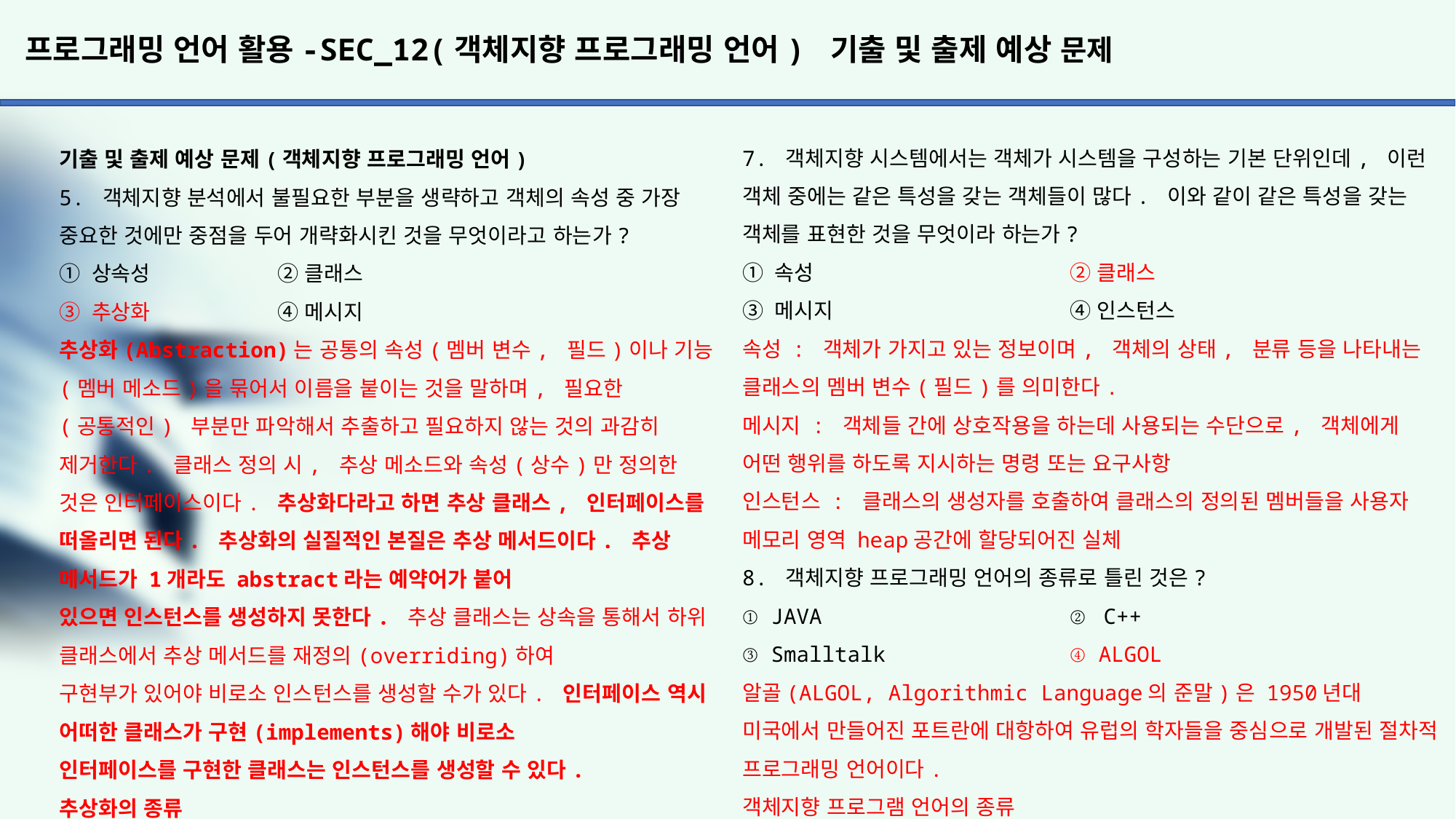

# 프로그래밍 언어 활용-SEC_12(객체지향 프로그래밍 언어) 기출 및 출제 예상 문제
7. 객체지향 시스템에서는 객체가 시스템을 구성하는 기본 단위인데, 이런 객체 중에는 같은 특성을 갖는 객체들이 많다. 이와 같이 같은 특성을 갖는 객체를 표현한 것을 무엇이라 하는가?
① 속성			② 클래스
③ 메시지			④ 인스턴스
속성 : 객체가 가지고 있는 정보이며, 객체의 상태, 분류 등을 나타내는 클래스의 멤버 변수(필드)를 의미한다.
메시지 : 객체들 간에 상호작용을 하는데 사용되는 수단으로, 객체에게
어떤 행위를 하도록 지시하는 명령 또는 요구사항
인스턴스 : 클래스의 생성자를 호출하여 클래스의 정의된 멤버들을 사용자 메모리 영역 heap공간에 할당되어진 실체
8. 객체지향 프로그래밍 언어의 종류로 틀린 것은?
① JAVA			② C++
③ Smalltalk		④ ALGOL
알골(ALGOL, Algorithmic Language의 준말)은 1950년대 미국에서 만들어진 포트란에 대항하여 유럽의 학자들을 중심으로 개발된 절차적
프로그래밍 언어이다.
객체지향 프로그램 언어의 종류
JAVA
- 분산 네트워크 환경에 적용이 가능하며, 멀티스레드 기능을 제공하므로 여러 작업을 동시성과 병렬성을 통하여 처리할 수 있다.
- 운영체제 및 하드웨어에 독립적이며, 이식성이 강하다.
- 캡슐화가 가능하고 재사용성이 높다.
- 단일 상속만 가능하며, 다중 상속의 대체 방법은 포함(Composite) 으로 가능하다.
C++
- C 언어에다가 객체지향 개념을 적용한 언어이다.
- 모든 문제를 객체로 모델링 하여 표현한다.
- 다중 상속이 가능한 언어이다.(문제점은 다중 상속을 하니 멤버들의 충돌을 배제할 수 없다.)
Smalltalk
- 1세대 객체지향 프로그래밍 언어 중 하나로 순수한 객체지향 프로그래밍 언어이다.
- 최초로 GUI(Graphic User Interface)를 제공한 언어이다.
- 1960년대에 출시되었기에 당시에는 하드웨어가 상당히 수준이 떨어져 있는 상태라 사용성이 높지 않아서 자연스레 사장되었다. 하지만 이후에 나오는 객체지향 언어의 모태가 된 언어이다.
그리고 위의 나열한 3개의 언어 말고도 시뮬라67, C#, Python, JavaScript 등 지금까지 15개의 객체지향 언어가 존재한다.
기출 및 출제 예상 문제(객체지향 프로그래밍 언어)
5. 객체지향 분석에서 불필요한 부분을 생략하고 객체의 속성 중 가장 중요한 것에만 중점을 두어 개략화시킨 것을 무엇이라고 하는가?
① 상속성		② 클래스
③ 추상화		④ 메시지
추상화(Abstraction)는 공통의 속성(멤버 변수, 필드)이나 기능(멤버 메소드)을 묶어서 이름을 붙이는 것을 말하며, 필요한
(공통적인) 부분만 파악해서 추출하고 필요하지 않는 것의 과감히
제거한다. 클래스 정의 시, 추상 메소드와 속성(상수)만 정의한 것은 인터페이스이다. 추상화다라고 하면 추상 클래스, 인터페이스를 떠올리면 된다. 추상화의 실질적인 본질은 추상 메서드이다. 추상 메서드가 1개라도 abstract라는 예약어가 붙어
있으면 인스턴스를 생성하지 못한다. 추상 클래스는 상속을 통해서 하위 클래스에서 추상 메서드를 재정의(overriding)하여
구현부가 있어야 비로소 인스턴스를 생성할 수가 있다. 인터페이스 역시 어떠한 클래스가 구현(implements)해야 비로소
인터페이스를 구현한 클래스는 인스턴스를 생성할 수 있다.
추상화의 종류
- 과정 추상화 : 자세한 수행 과정을 정의하지 않고, 전반적인 흐름만 파악할 수 있게 설계하는 방법
- 데이터 추상화 : 데이터의 세부적인 속성이나 용도를 정의하지 않고, 데이터 구조를 대표할 수 있는 표현으로 대체하는 방법
- 제어 추상화 : 이벤트 발생의 정확한 절차나 방법을 정의하지 않고, 대표할 수 있는 표현으로 대체하는 방법
6. 객체지향(Object-Oriented)의 개념 설명 중 가장 옳지 않은
것은?
① 클래스(Class) : 데이터 값을 저장하는 필드와 이 필드에서 연산하는 메소드로 정의
② 속성(Attribute) : 객체들이 갖고 있는 데이터의 값으로 파일 처리에서 객체는 레코드, 속성은 필드와 유사한 개념
③ 객체(Object) : 데이터 구조와 이 구조 하에서 이루어진 연산 들이 모여서 하나의 독립된 기능을 수행하는 것
④ 메소드(Method) : 객체들 사이에서 정보를 교환하기 위한 수단
메소드는 객체의 상태를 참조하거나 변경하기 위한 수단이다.
하지만 객체들 사이에서 정보를 교환하기 위한 수단은 메시지이다.